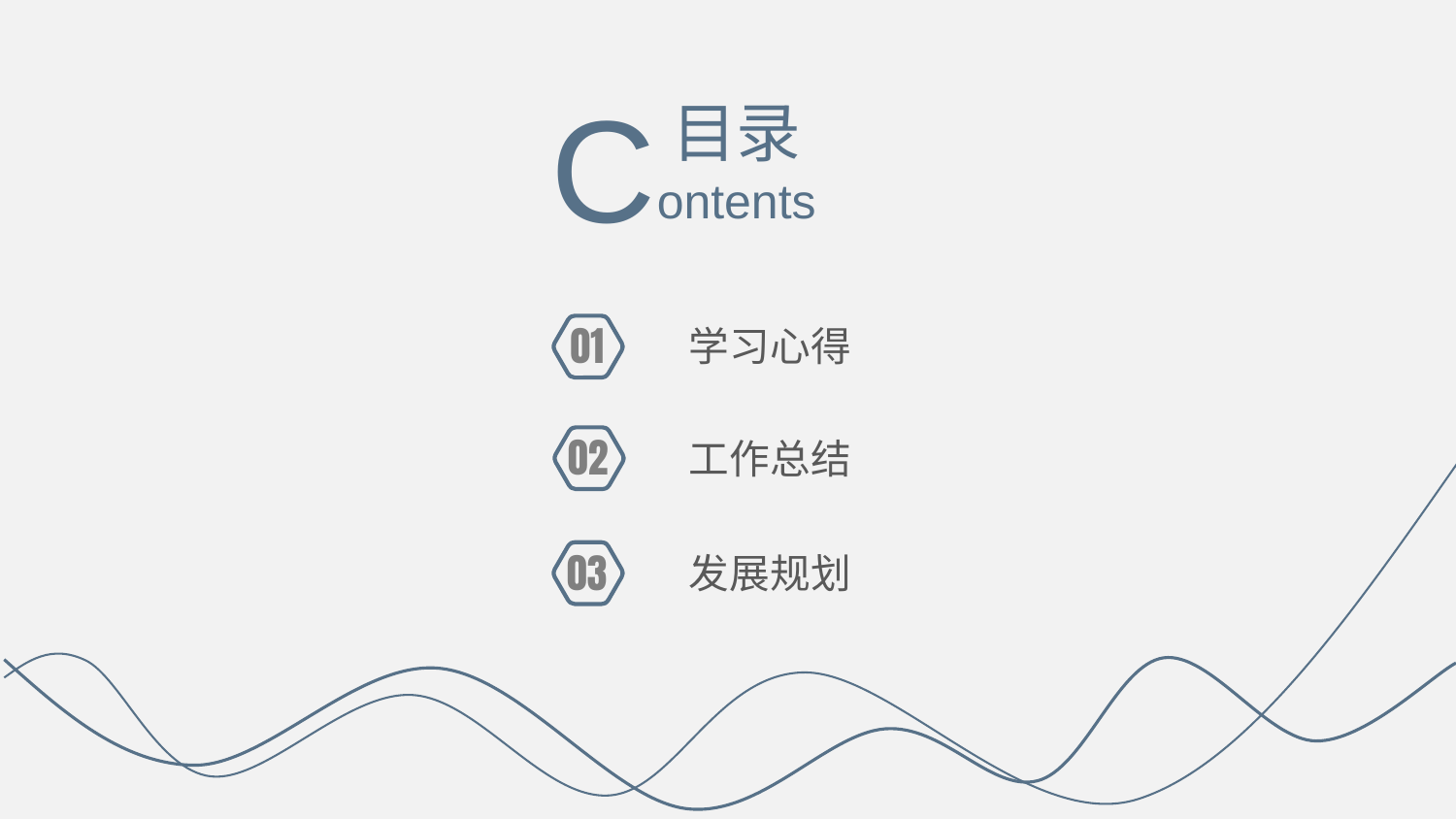

C
目录
ontents
学习心得

01
工作总结

02

发展规划

03